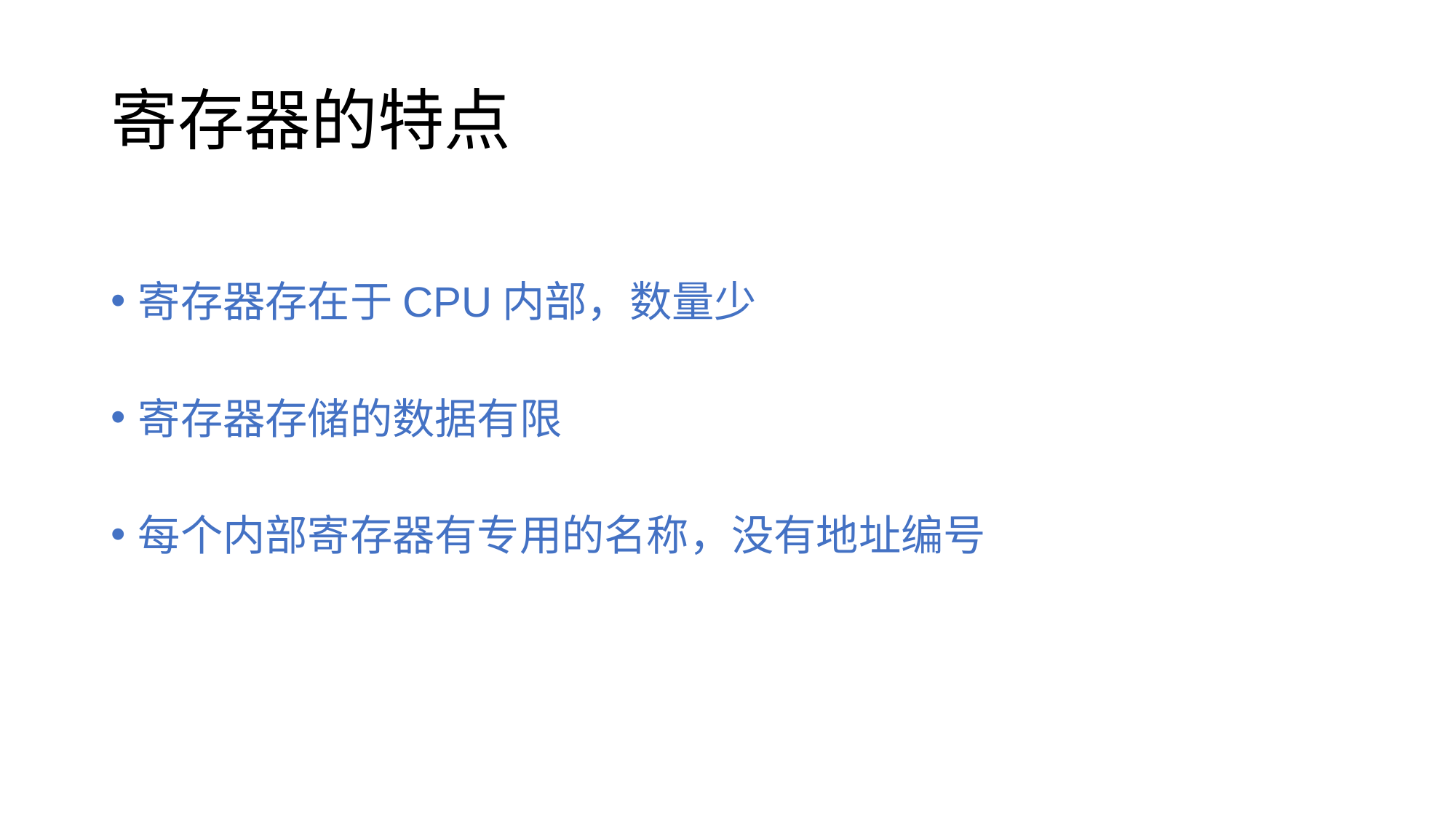

# 寄存器的特点
寄存器存在于CPU内部，数量少
寄存器存储的数据有限
每个内部寄存器有专用的名称，没有地址编号